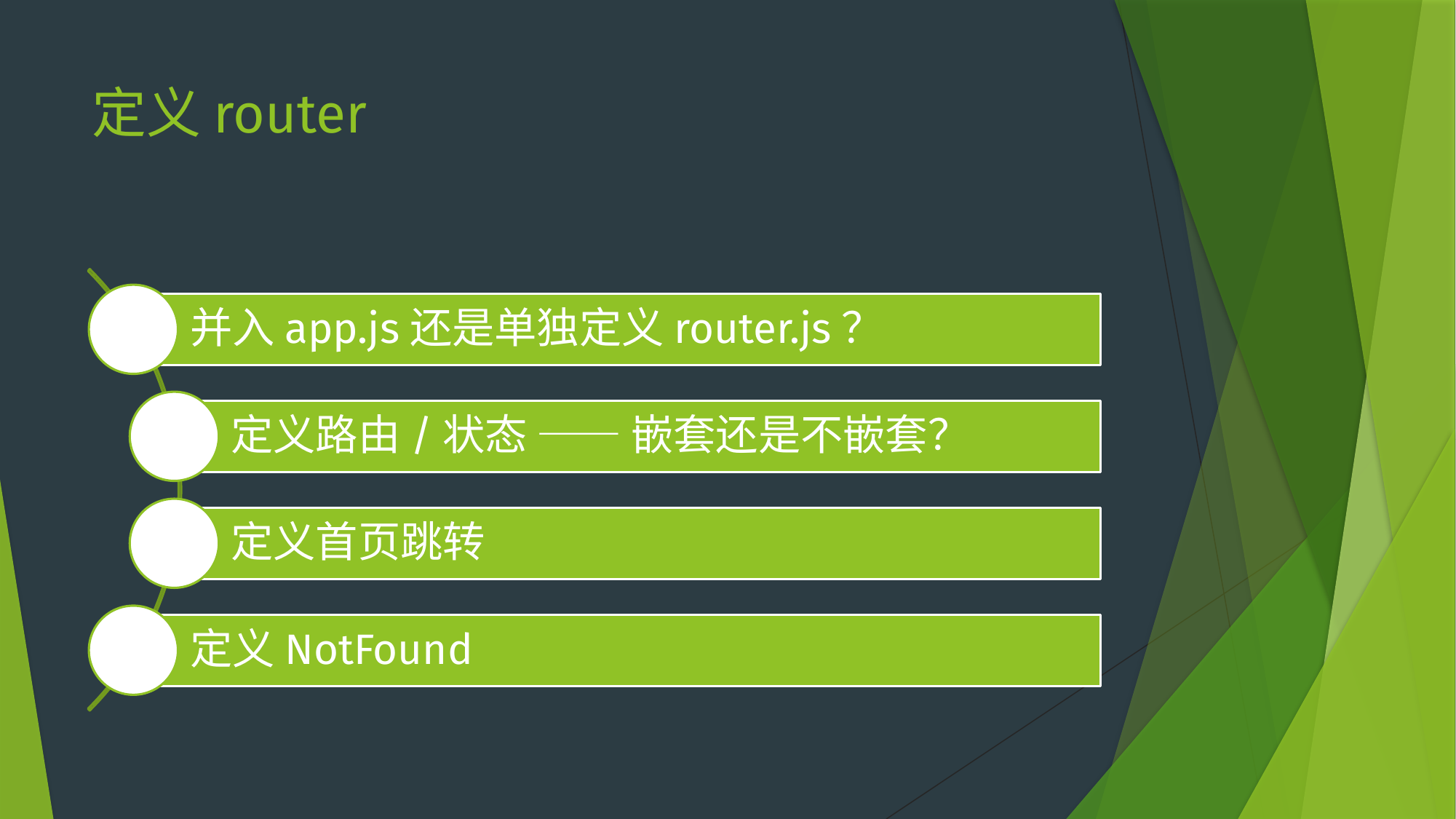

# 定义router
并入app.js还是单独定义router.js？
定义路由/状态 —— 嵌套还是不嵌套？
定义首页跳转
定义NotFound